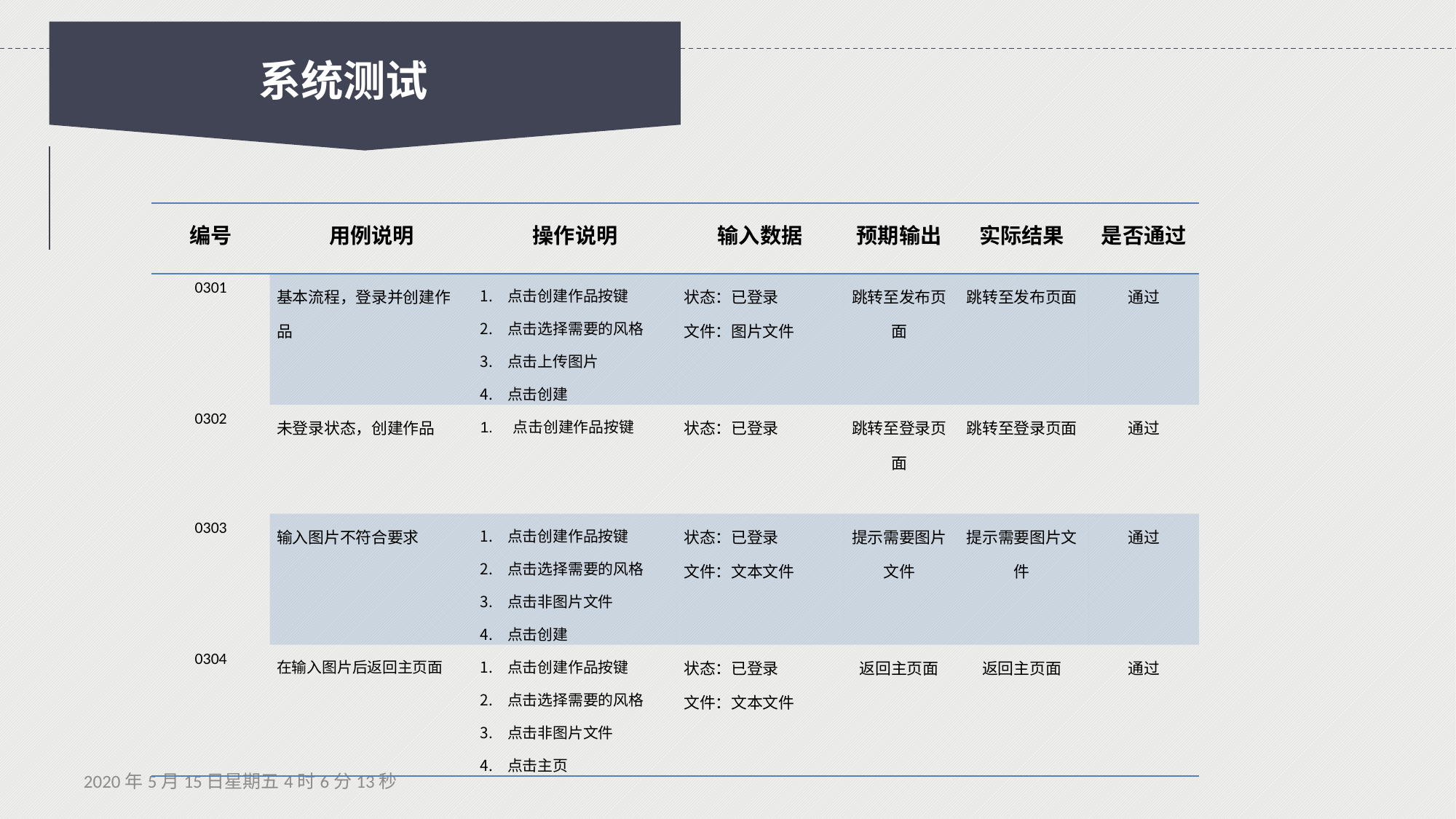

系统测试
| 编号 | 用例说明 | 操作说明 | 输入数据 | 预期输出 | 实际结果 | 是否通过 |
| --- | --- | --- | --- | --- | --- | --- |
| 0301 | 基本流程，登录并创建作品 | 点击创建作品按键 点击选择需要的风格 点击上传图片 点击创建 | 状态：已登录 文件：图片文件 | 跳转至发布页面 | 跳转至发布页面 | 通过 |
| 0302 | 未登录状态，创建作品 | 1. 点击创建作品按键 | 状态：已登录 | 跳转至登录页面 | 跳转至登录页面 | 通过 |
| 0303 | 输入图片不符合要求 | 点击创建作品按键 点击选择需要的风格 点击非图片文件 点击创建 | 状态：已登录 文件：文本文件 | 提示需要图片文件 | 提示需要图片文件 | 通过 |
| 0304 | 在输入图片后返回主页面 | 点击创建作品按键 点击选择需要的风格 点击非图片文件 点击主页 | 状态：已登录 文件：文本文件 | 返回主页面 | 返回主页面 | 通过 |
2020年5月15日星期五4时6分13秒